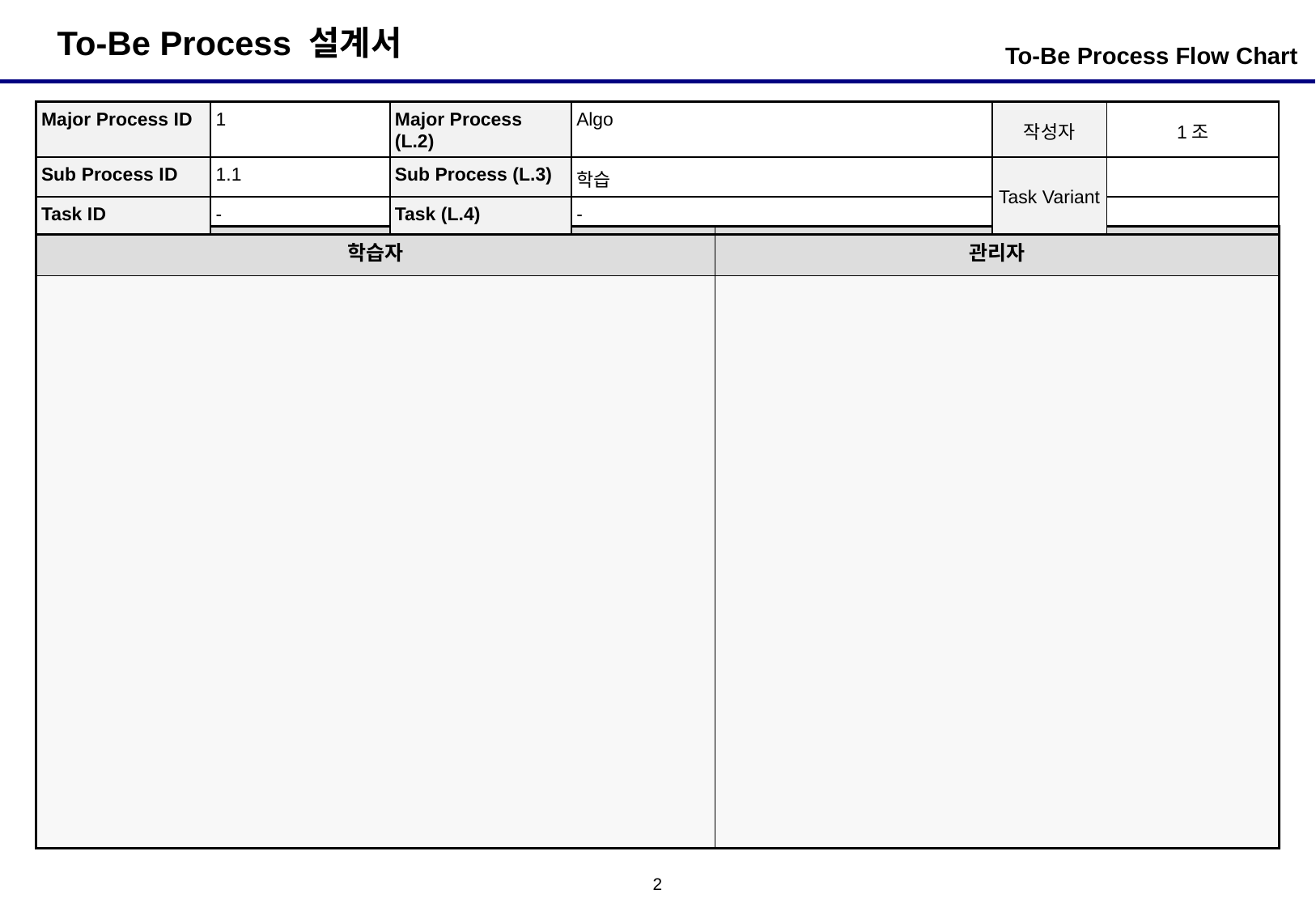

To-Be Process Flow Chart
| Major Process ID | 1 | Major Process (L.2) | Algo | 작성자 | 1조 |
| --- | --- | --- | --- | --- | --- |
| Sub Process ID | 1.1 | Sub Process (L.3) | 학습 | Task Variant |  |
| Task ID | - | Task (L.4) | - |  |  |
| 학습자 | 관리자 |
| --- | --- |
|  |  |